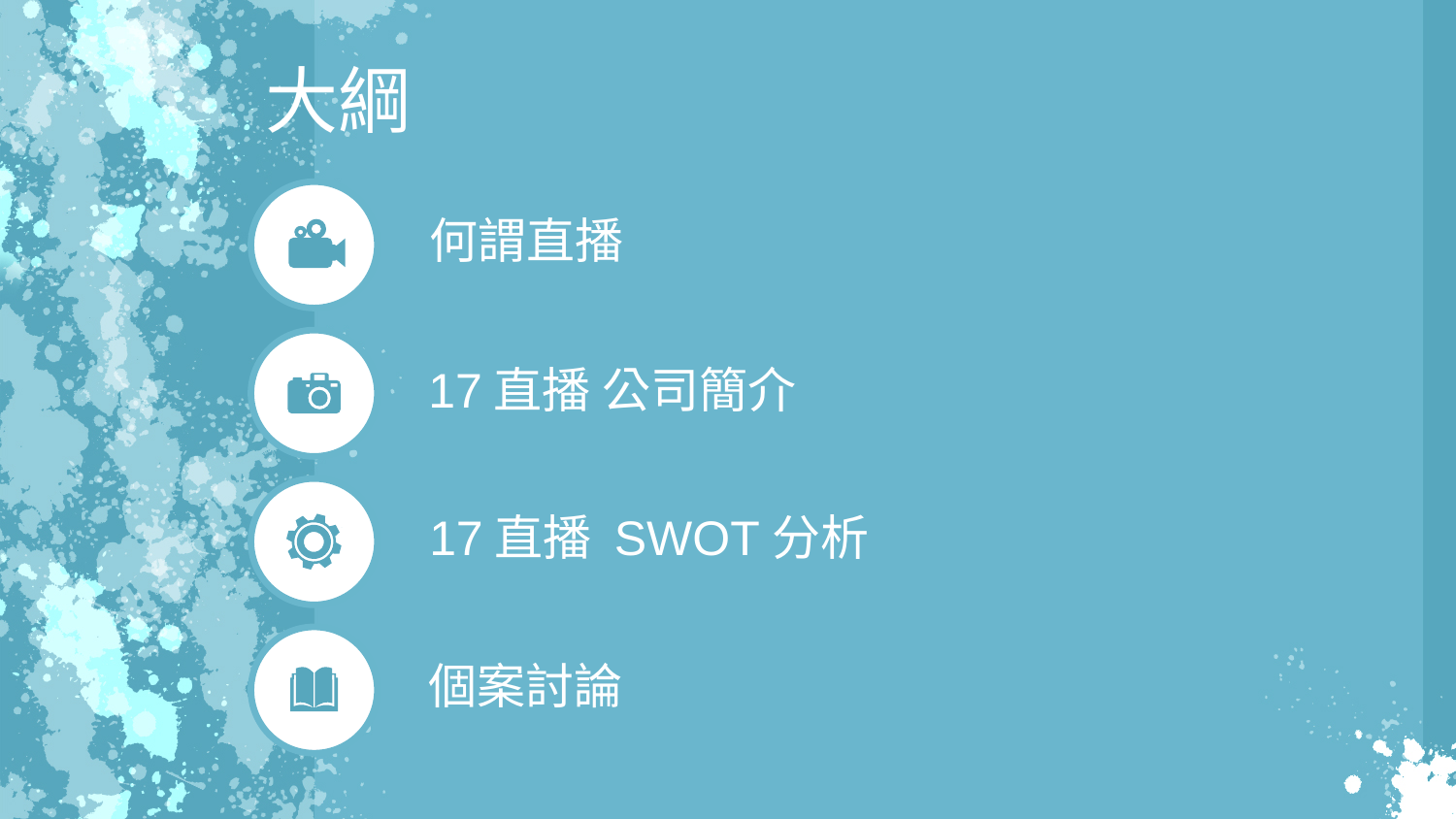

大綱

何謂直播

17直播 公司簡介

17直播 SWOT分析

個案討論